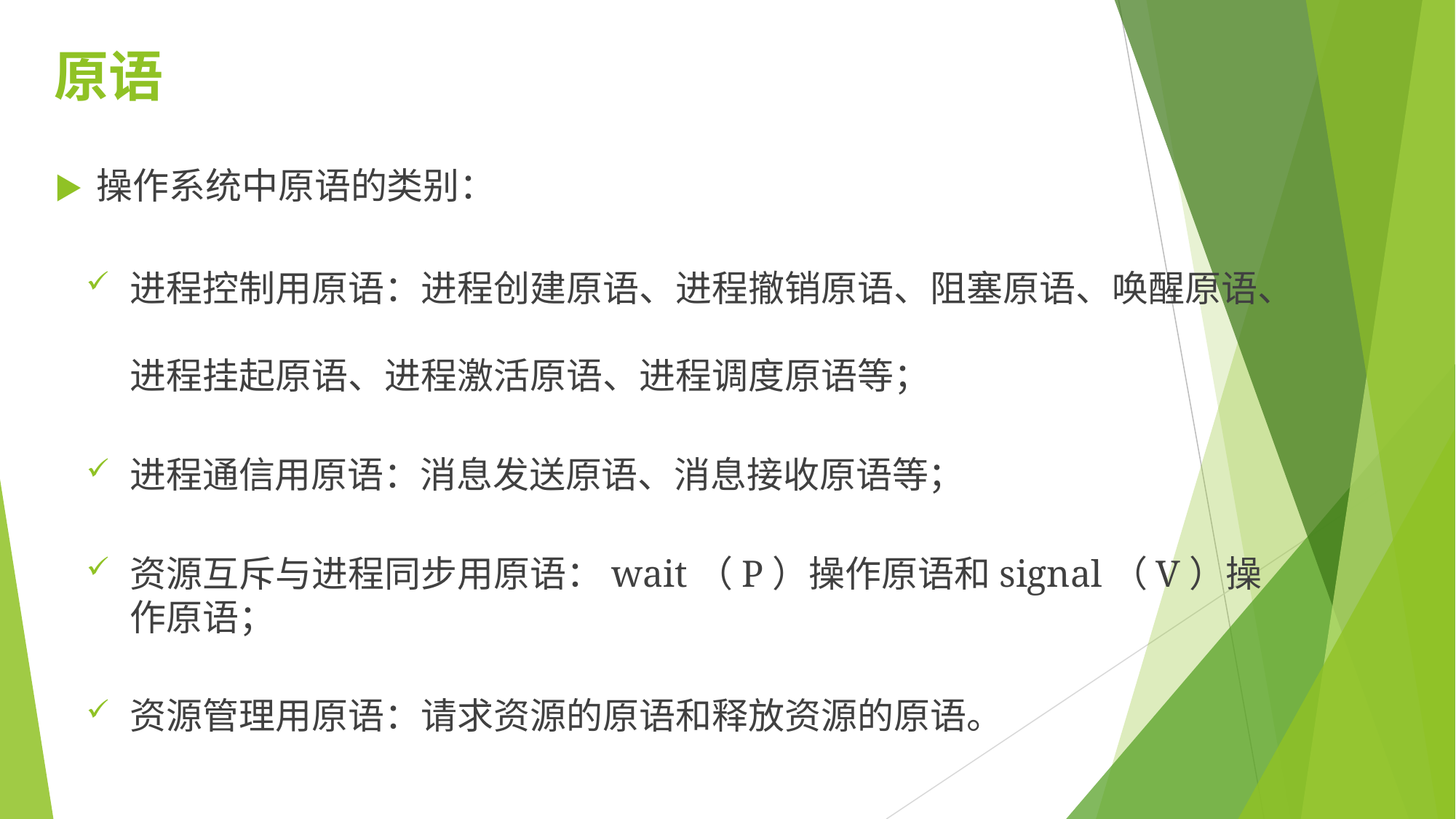

# 原语
▶	操作系统中原语的类别：
进程控制用原语：进程创建原语、进程撤销原语、阻塞原语、唤醒原语、 进程挂起原语、进程激活原语、进程调度原语等；

进程通信用原语：消息发送原语、消息接收原语等；

资源互斥与进程同步用原语：wait（P）操作原语和signal（V）操作原语；

资源管理用原语：请求资源的原语和释放资源的原语。